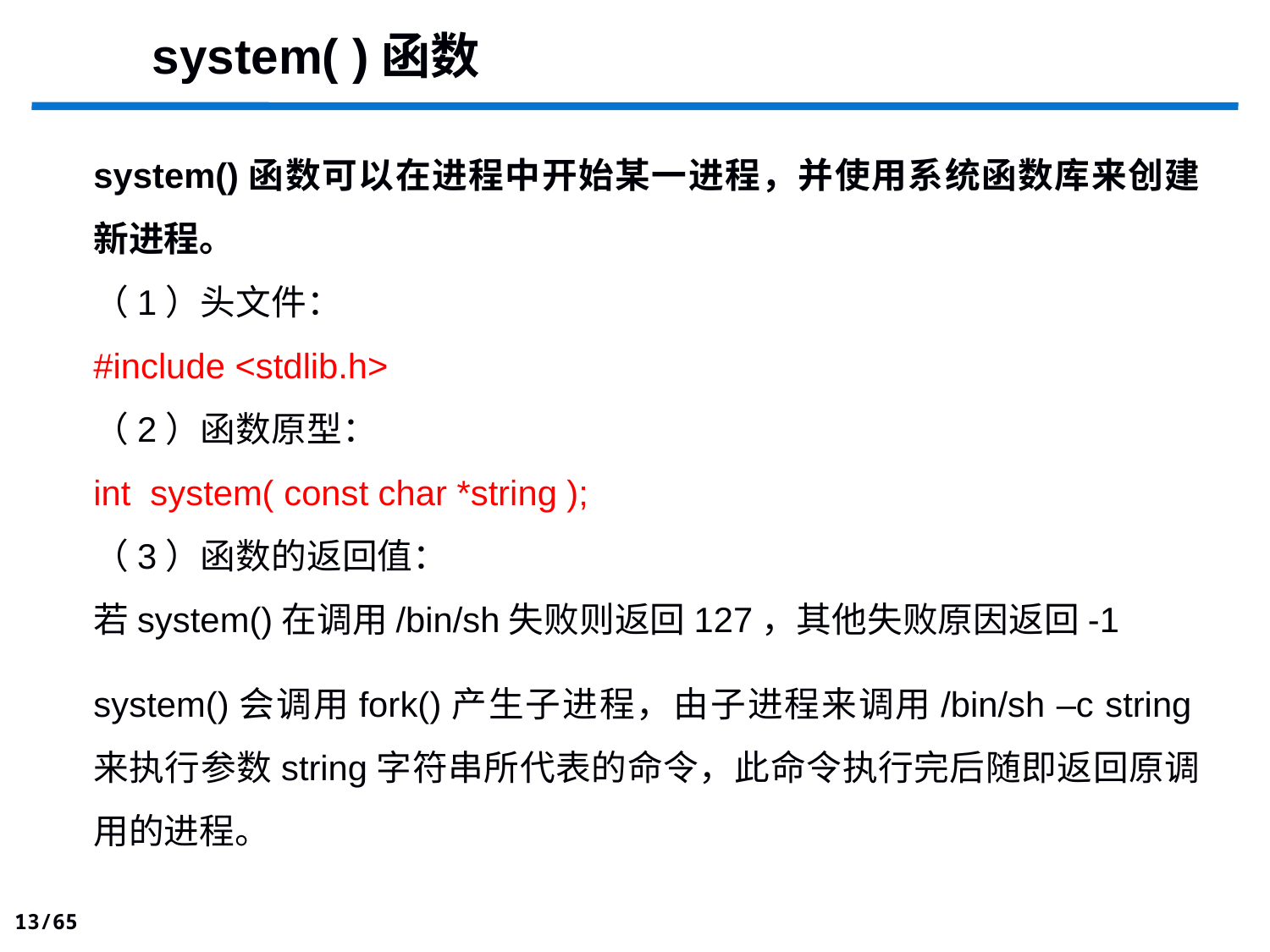

system( )函数
system()函数可以在进程中开始某一进程，并使用系统函数库来创建新进程。
（1）头文件：
#include <stdlib.h>
（2）函数原型：
int  system( const char *string );
（3）函数的返回值：
若system()在调用/bin/sh失败则返回127，其他失败原因返回-1
system()会调用fork()产生子进程，由子进程来调用/bin/sh –c string来执行参数string字符串所代表的命令，此命令执行完后随即返回原调用的进程。